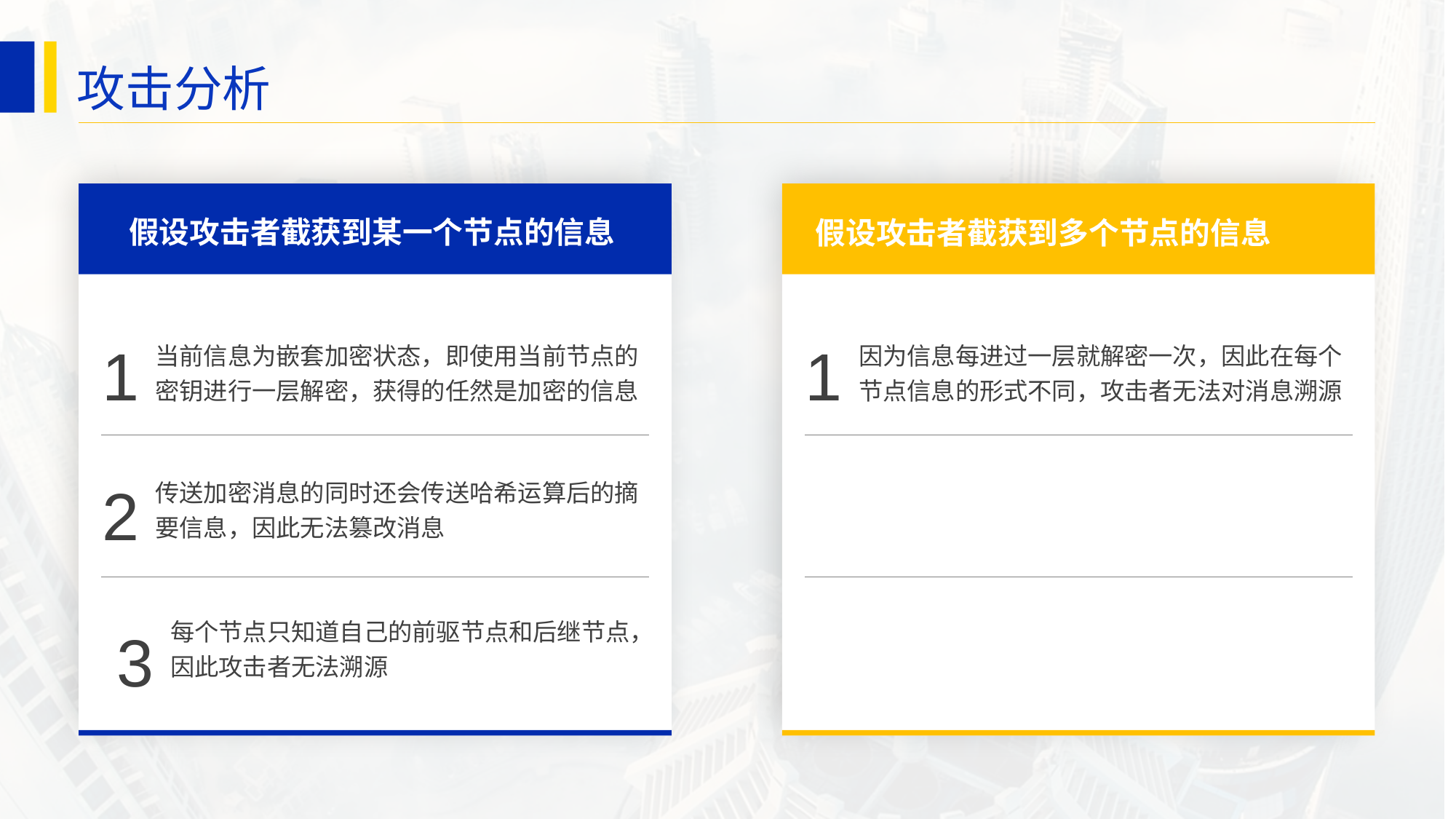

攻击分析

假设攻击者截获到某一个节点的信息
假设攻击者截获到多个节点的信息
1
1
当前信息为嵌套加密状态，即使用当前节点的密钥进行一层解密，获得的任然是加密的信息
因为信息每进过一层就解密一次，因此在每个节点信息的形式不同，攻击者无法对消息溯源
2
传送加密消息的同时还会传送哈希运算后的摘要信息，因此无法篡改消息
3
每个节点只知道自己的前驱节点和后继节点，因此攻击者无法溯源